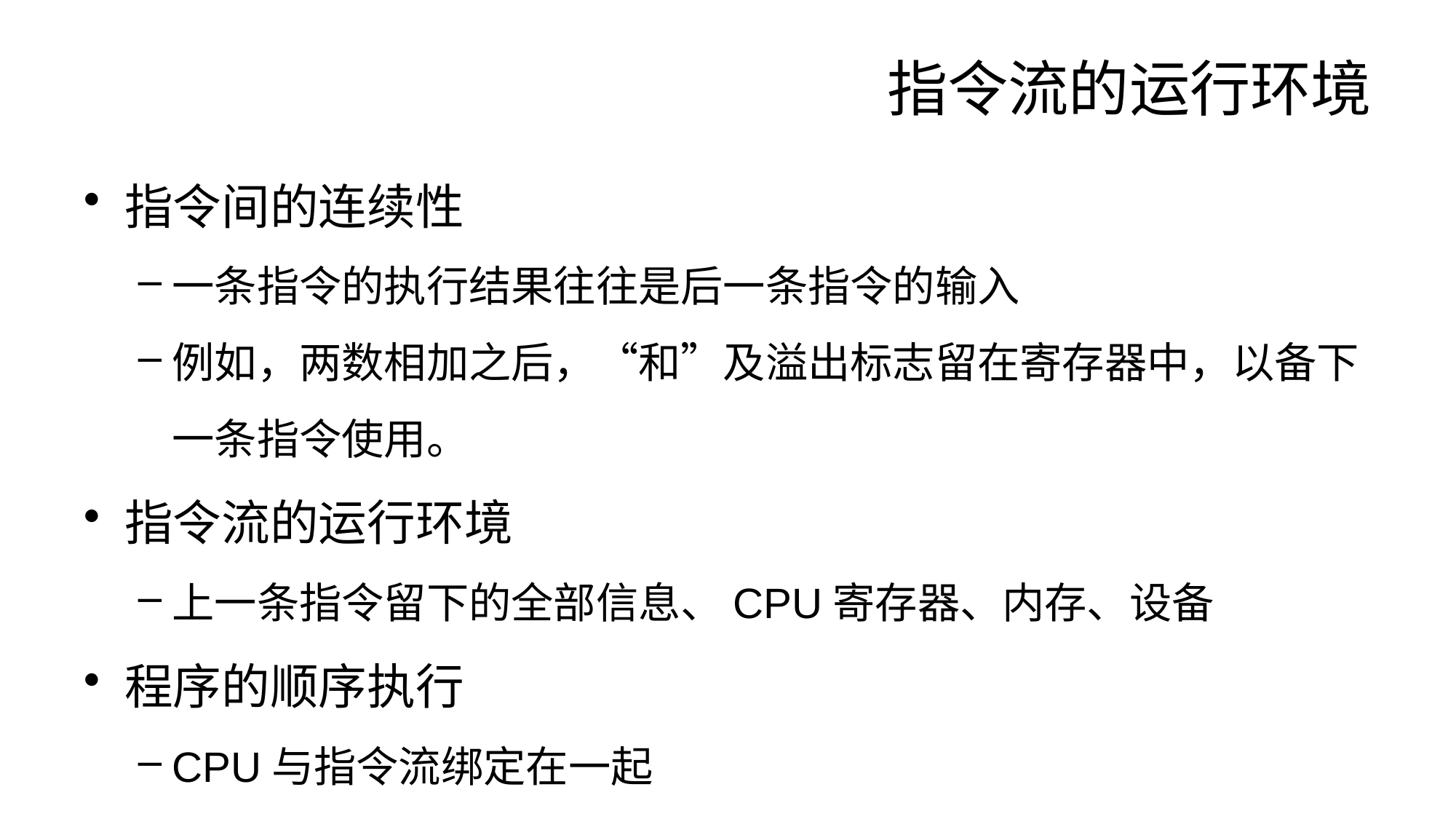

# 指令流的运行环境
指令间的连续性
一条指令的执行结果往往是后一条指令的输入
例如，两数相加之后，“和”及溢出标志留在寄存器中，以备下一条指令使用。
指令流的运行环境
上一条指令留下的全部信息、CPU寄存器、内存、设备
程序的顺序执行
CPU与指令流绑定在一起